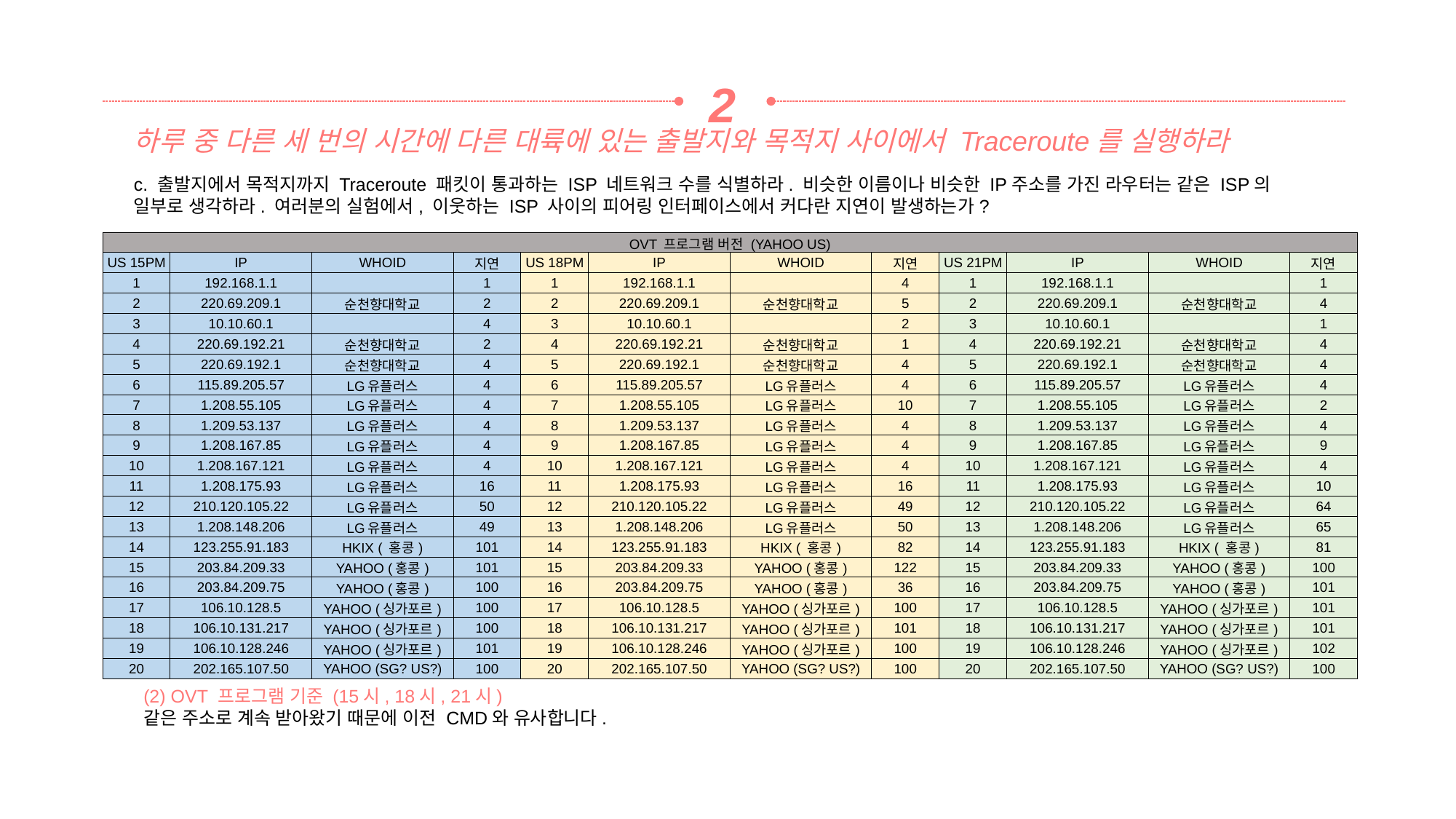

2
하루 중 다른 세 번의 시간에 다른 대륙에 있는 출발지와 목적지 사이에서 Traceroute를 실행하라
c. 출발지에서 목적지까지 Traceroute 패킷이 통과하는 ISP 네트워크 수를 식별하라. 비슷한 이름이나 비슷한 IP주소를 가진 라우터는 같은 ISP의 일부로 생각하라. 여러분의 실험에서, 이웃하는 ISP 사이의 피어링 인터페이스에서 커다란 지연이 발생하는가?
| OVT 프로그램 버전 (YAHOO US) |  |  |  |  |  |  |  |  |  |  |  |
| --- | --- | --- | --- | --- | --- | --- | --- | --- | --- | --- | --- |
| US 15PM | IP | WHOID | 지연 | US 18PM | IP | WHOID | 지연 | US 21PM | IP | WHOID | 지연 |
| 1 | 192.168.1.1 |  | 1 | 1 | 192.168.1.1 |  | 4 | 1 | 192.168.1.1 |  | 1 |
| 2 | 220.69.209.1 | 순천향대학교 | 2 | 2 | 220.69.209.1 | 순천향대학교 | 5 | 2 | 220.69.209.1 | 순천향대학교 | 4 |
| 3 | 10.10.60.1 |  | 4 | 3 | 10.10.60.1 |  | 2 | 3 | 10.10.60.1 |  | 1 |
| 4 | 220.69.192.21 | 순천향대학교 | 2 | 4 | 220.69.192.21 | 순천향대학교 | 1 | 4 | 220.69.192.21 | 순천향대학교 | 4 |
| 5 | 220.69.192.1 | 순천향대학교 | 4 | 5 | 220.69.192.1 | 순천향대학교 | 4 | 5 | 220.69.192.1 | 순천향대학교 | 4 |
| 6 | 115.89.205.57 | LG유플러스 | 4 | 6 | 115.89.205.57 | LG유플러스 | 4 | 6 | 115.89.205.57 | LG유플러스 | 4 |
| 7 | 1.208.55.105 | LG유플러스 | 4 | 7 | 1.208.55.105 | LG유플러스 | 10 | 7 | 1.208.55.105 | LG유플러스 | 2 |
| 8 | 1.209.53.137 | LG유플러스 | 4 | 8 | 1.209.53.137 | LG유플러스 | 4 | 8 | 1.209.53.137 | LG유플러스 | 4 |
| 9 | 1.208.167.85 | LG유플러스 | 4 | 9 | 1.208.167.85 | LG유플러스 | 4 | 9 | 1.208.167.85 | LG유플러스 | 9 |
| 10 | 1.208.167.121 | LG유플러스 | 4 | 10 | 1.208.167.121 | LG유플러스 | 4 | 10 | 1.208.167.121 | LG유플러스 | 4 |
| 11 | 1.208.175.93 | LG유플러스 | 16 | 11 | 1.208.175.93 | LG유플러스 | 16 | 11 | 1.208.175.93 | LG유플러스 | 10 |
| 12 | 210.120.105.22 | LG유플러스 | 50 | 12 | 210.120.105.22 | LG유플러스 | 49 | 12 | 210.120.105.22 | LG유플러스 | 64 |
| 13 | 1.208.148.206 | LG유플러스 | 49 | 13 | 1.208.148.206 | LG유플러스 | 50 | 13 | 1.208.148.206 | LG유플러스 | 65 |
| 14 | 123.255.91.183 | HKIX ( 홍콩) | 101 | 14 | 123.255.91.183 | HKIX ( 홍콩) | 82 | 14 | 123.255.91.183 | HKIX ( 홍콩) | 81 |
| 15 | 203.84.209.33 | YAHOO (홍콩) | 101 | 15 | 203.84.209.33 | YAHOO (홍콩) | 122 | 15 | 203.84.209.33 | YAHOO (홍콩) | 100 |
| 16 | 203.84.209.75 | YAHOO (홍콩) | 100 | 16 | 203.84.209.75 | YAHOO (홍콩) | 36 | 16 | 203.84.209.75 | YAHOO (홍콩) | 101 |
| 17 | 106.10.128.5 | YAHOO (싱가포르) | 100 | 17 | 106.10.128.5 | YAHOO (싱가포르) | 100 | 17 | 106.10.128.5 | YAHOO (싱가포르) | 101 |
| 18 | 106.10.131.217 | YAHOO (싱가포르) | 100 | 18 | 106.10.131.217 | YAHOO (싱가포르) | 101 | 18 | 106.10.131.217 | YAHOO (싱가포르) | 101 |
| 19 | 106.10.128.246 | YAHOO (싱가포르) | 101 | 19 | 106.10.128.246 | YAHOO (싱가포르) | 100 | 19 | 106.10.128.246 | YAHOO (싱가포르) | 102 |
| 20 | 202.165.107.50 | YAHOO (SG? US?) | 100 | 20 | 202.165.107.50 | YAHOO (SG? US?) | 100 | 20 | 202.165.107.50 | YAHOO (SG? US?) | 100 |
(2) OVT 프로그램 기준 (15시, 18시, 21시)
같은 주소로 계속 받아왔기 때문에 이전 CMD와 유사합니다.